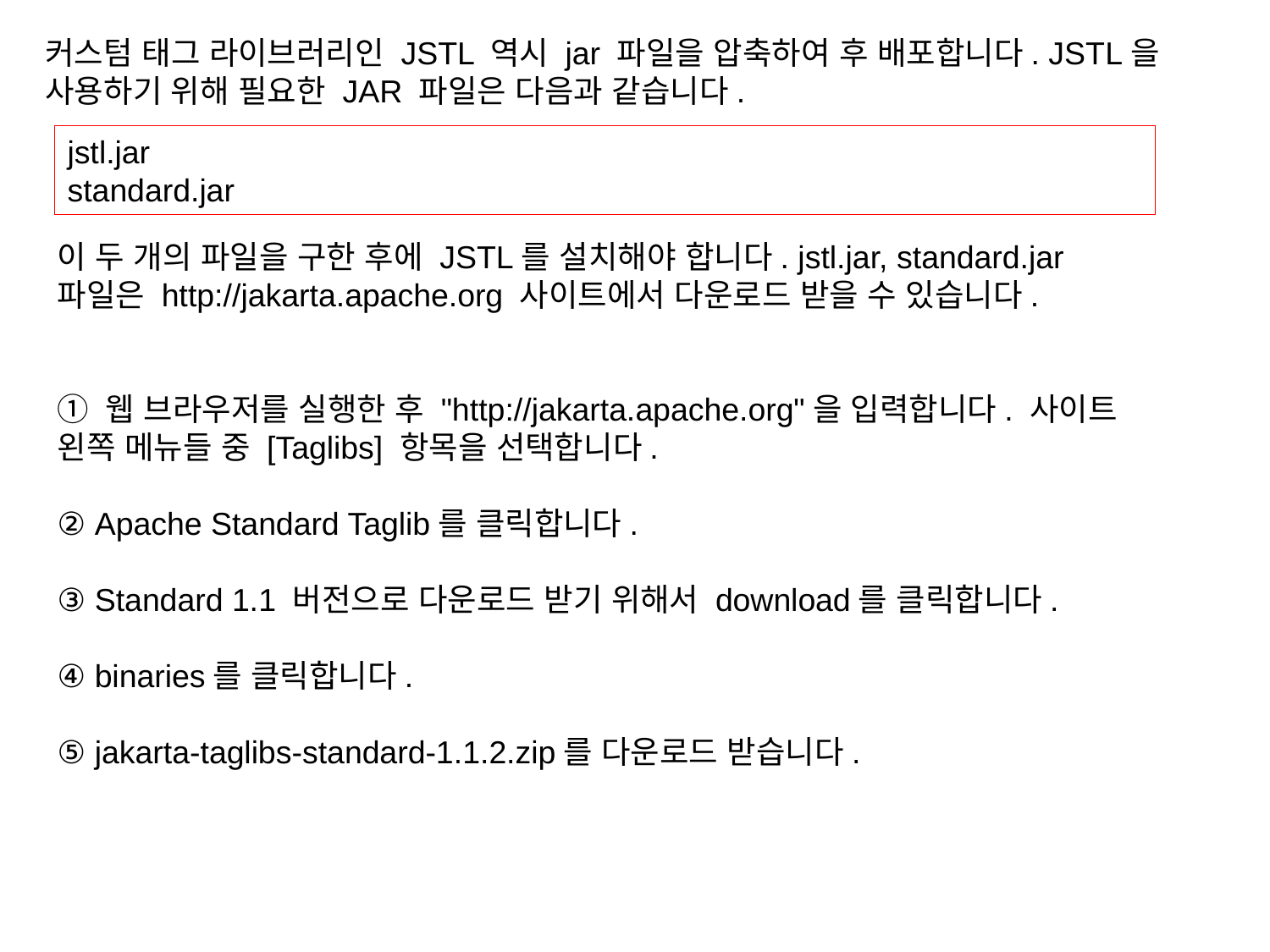

커스텀 태그 라이브러리인 JSTL 역시 jar 파일을 압축하여 후 배포합니다. JSTL을 사용하기 위해 필요한 JAR 파일은 다음과 같습니다.
jstl.jar
standard.jar
이 두 개의 파일을 구한 후에 JSTL를 설치해야 합니다. jstl.jar, standard.jar 파일은 http://jakarta.apache.org 사이트에서 다운로드 받을 수 있습니다.

① 웹 브라우저를 실행한 후 "http://jakarta.apache.org"을 입력합니다. 사이트 왼쪽 메뉴들 중 [Taglibs] 항목을 선택합니다.

② Apache Standard Taglib를 클릭합니다.

③ Standard 1.1 버전으로 다운로드 받기 위해서 download를 클릭합니다.

④ binaries를 클릭합니다.

⑤ jakarta-taglibs-standard-1.1.2.zip를 다운로드 받습니다.